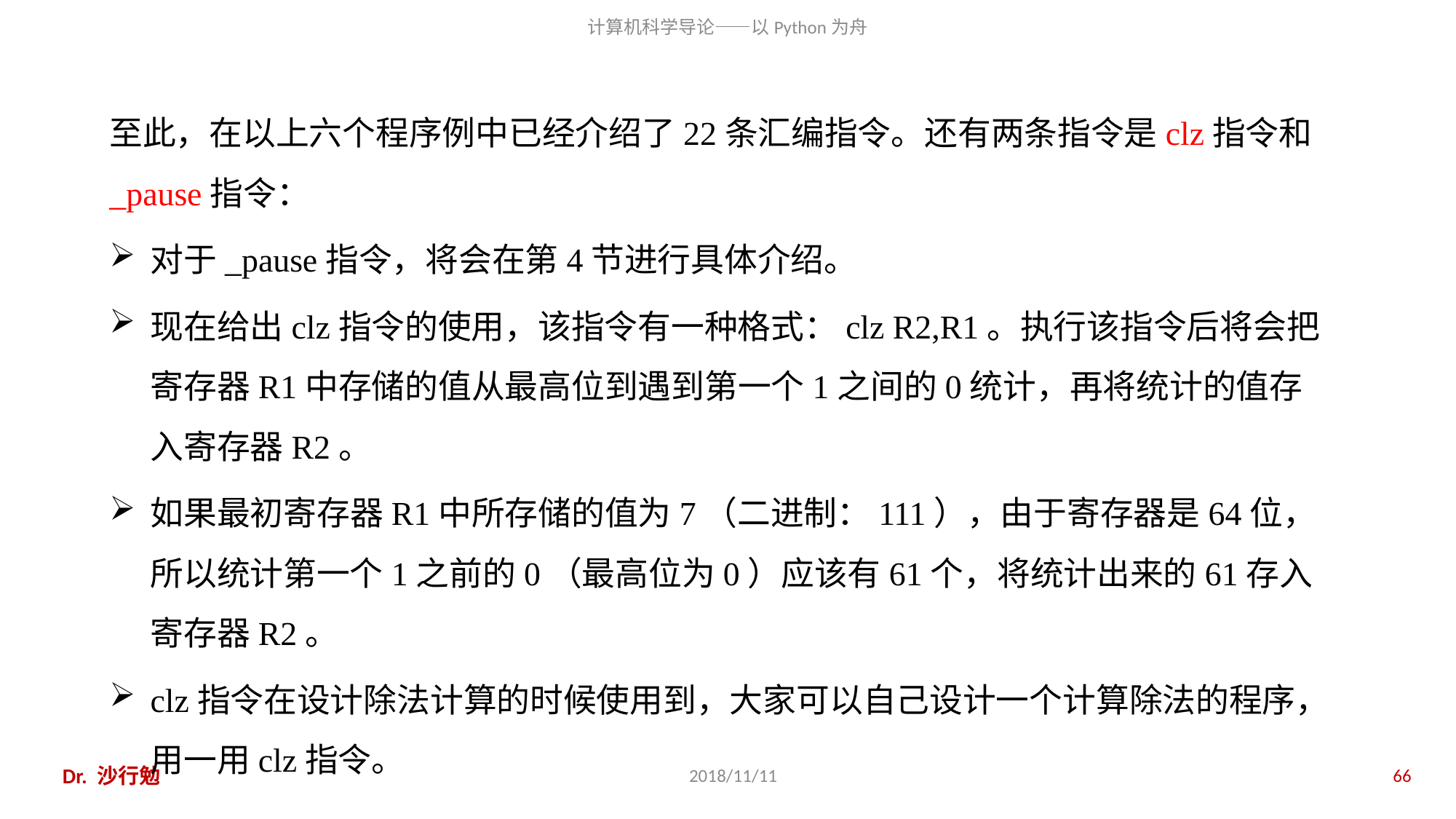

至此，在以上六个程序例中已经介绍了22条汇编指令。还有两条指令是clz指令和_pause指令：
对于_pause指令，将会在第4节进行具体介绍。
现在给出clz指令的使用，该指令有一种格式：clz R2,R1。执行该指令后将会把寄存器R1中存储的值从最高位到遇到第一个1之间的0统计，再将统计的值存入寄存器R2。
如果最初寄存器R1中所存储的值为7（二进制：111），由于寄存器是64位，所以统计第一个1之前的0（最高位为0）应该有61个，将统计出来的61存入寄存器R2。
clz指令在设计除法计算的时候使用到，大家可以自己设计一个计算除法的程序，用一用clz指令。
Dr. 沙行勉
2018/11/11
66